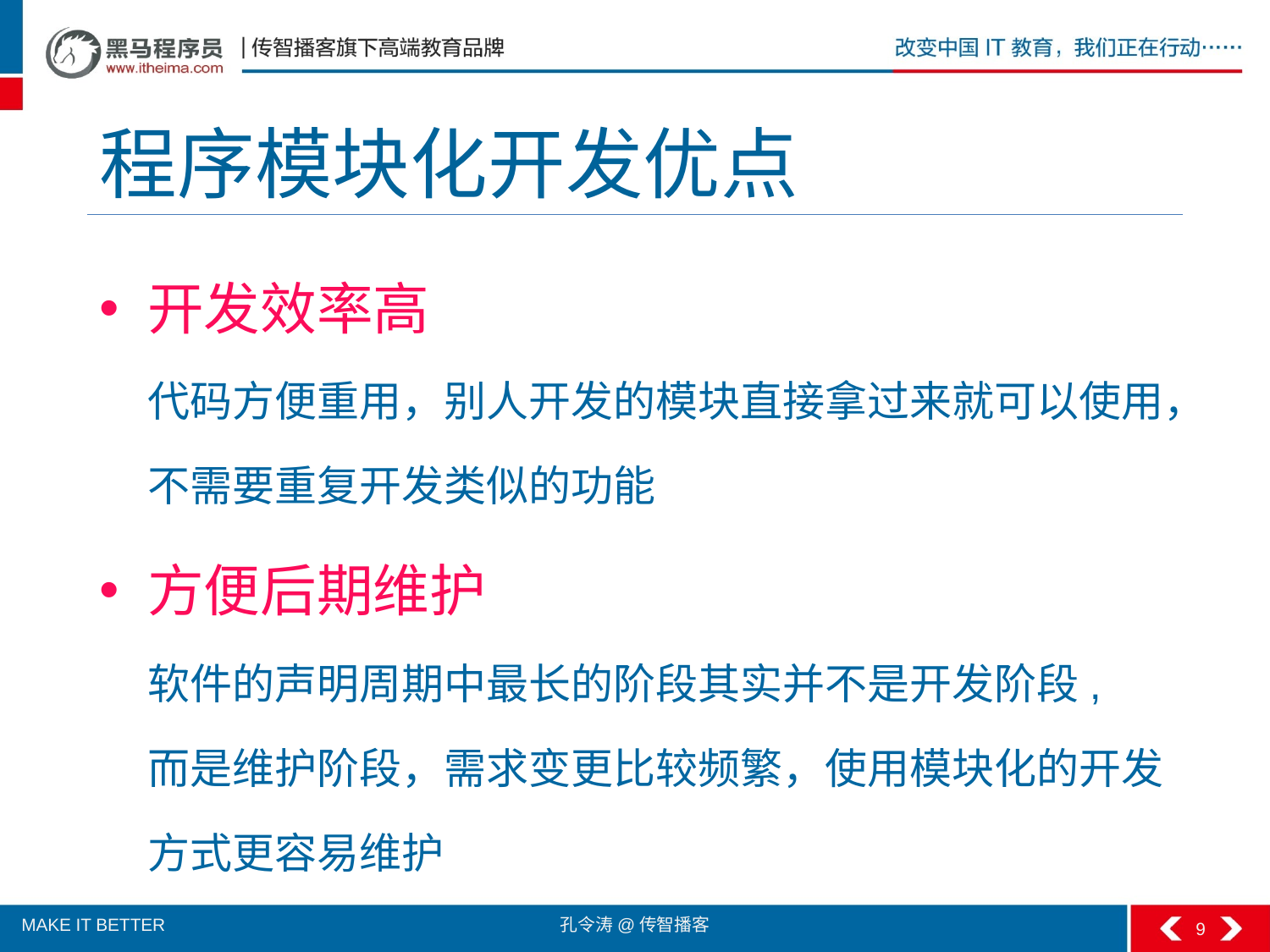

# 程序模块化开发优点
开发效率高
    代码方便重用，别人开发的模块直接拿过来就可以使用，
    不需要重复开发类似的功能
方便后期维护
    软件的声明周期中最长的阶段其实并不是开发阶段,
    而是维护阶段，需求变更比较频繁，使用模块化的开发
    方式更容易维护
9
孔令涛@传智播客
MAKE IT BETTER